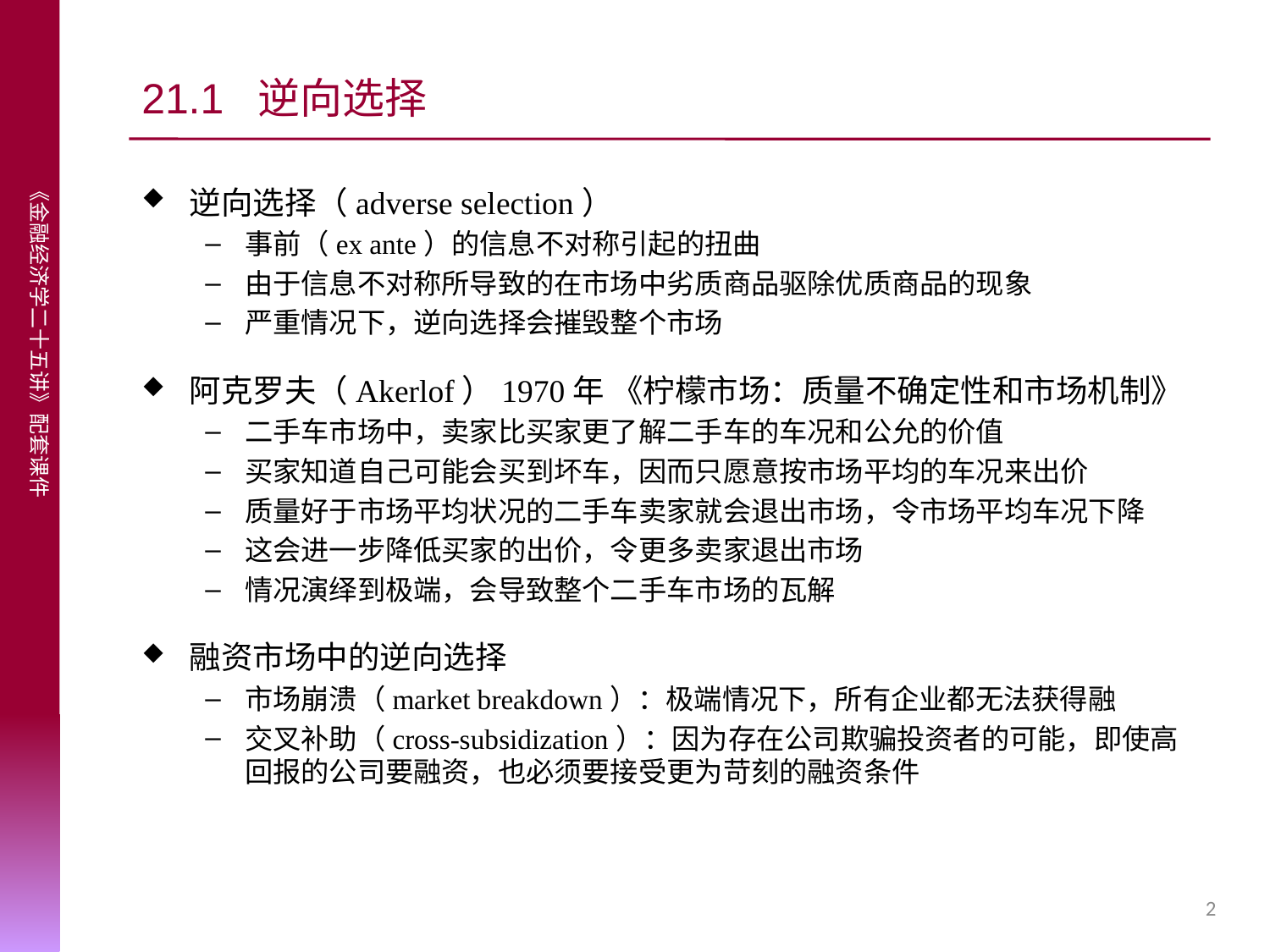

# 21.1  逆向选择
逆向选择（adverse selection）
事前（ex ante）的信息不对称引起的扭曲
由于信息不对称所导致的在市场中劣质商品驱除优质商品的现象
严重情况下，逆向选择会摧毁整个市场
阿克罗夫（Akerlof）1970年 《柠檬市场：质量不确定性和市场机制》
二手车市场中，卖家比买家更了解二手车的车况和公允的价值
买家知道自己可能会买到坏车，因而只愿意按市场平均的车况来出价
质量好于市场平均状况的二手车卖家就会退出市场，令市场平均车况下降
这会进一步降低买家的出价，令更多卖家退出市场
情况演绎到极端，会导致整个二手车市场的瓦解
融资市场中的逆向选择
市场崩溃（market breakdown）：极端情况下，所有企业都无法获得融
交叉补助（cross-subsidization）：因为存在公司欺骗投资者的可能，即使高回报的公司要融资，也必须要接受更为苛刻的融资条件
2